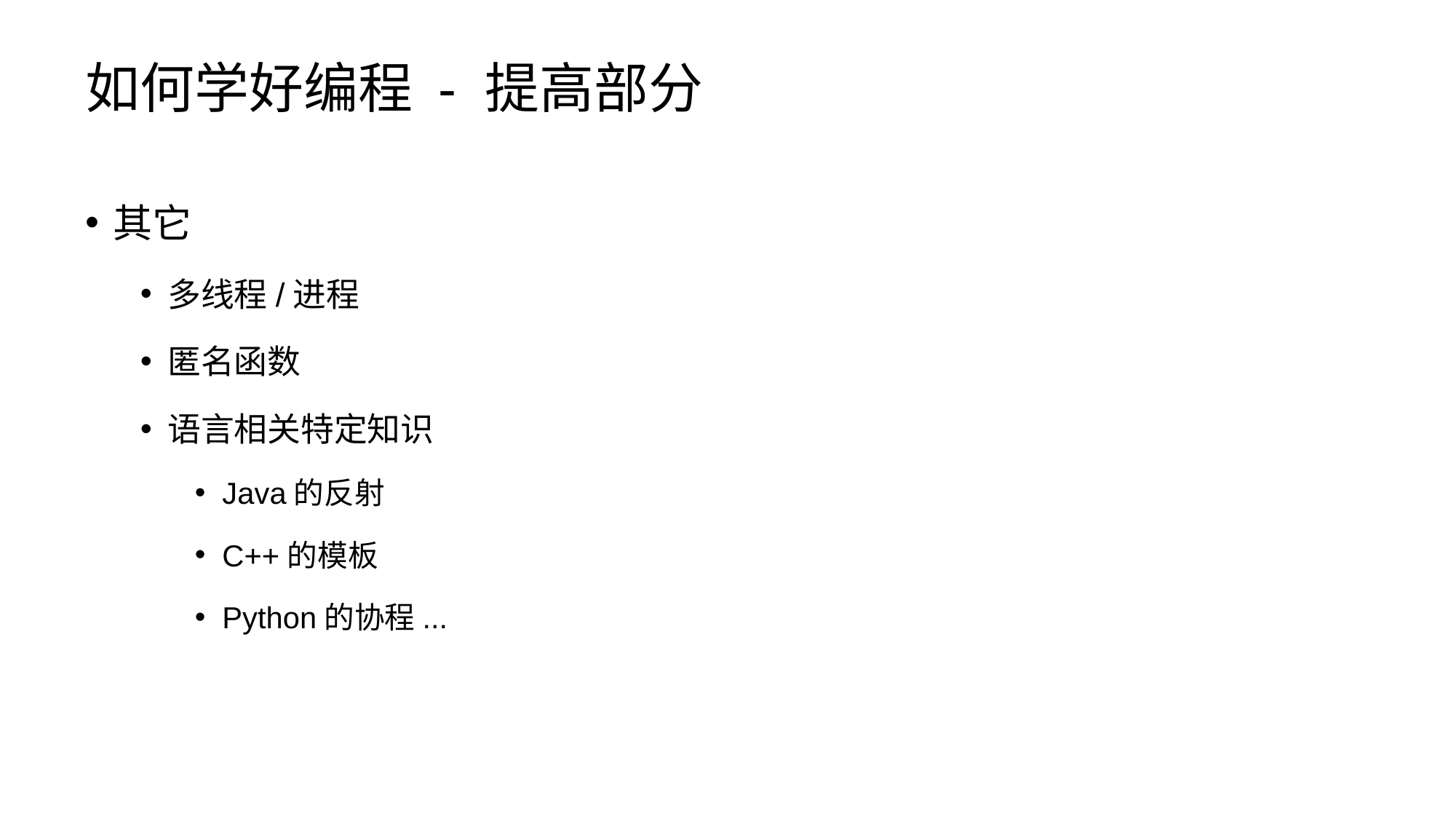

# 如何学好编程 - 提高部分
其它
多线程/进程
匿名函数
语言相关特定知识
Java的反射
C++的模板
Python的协程...